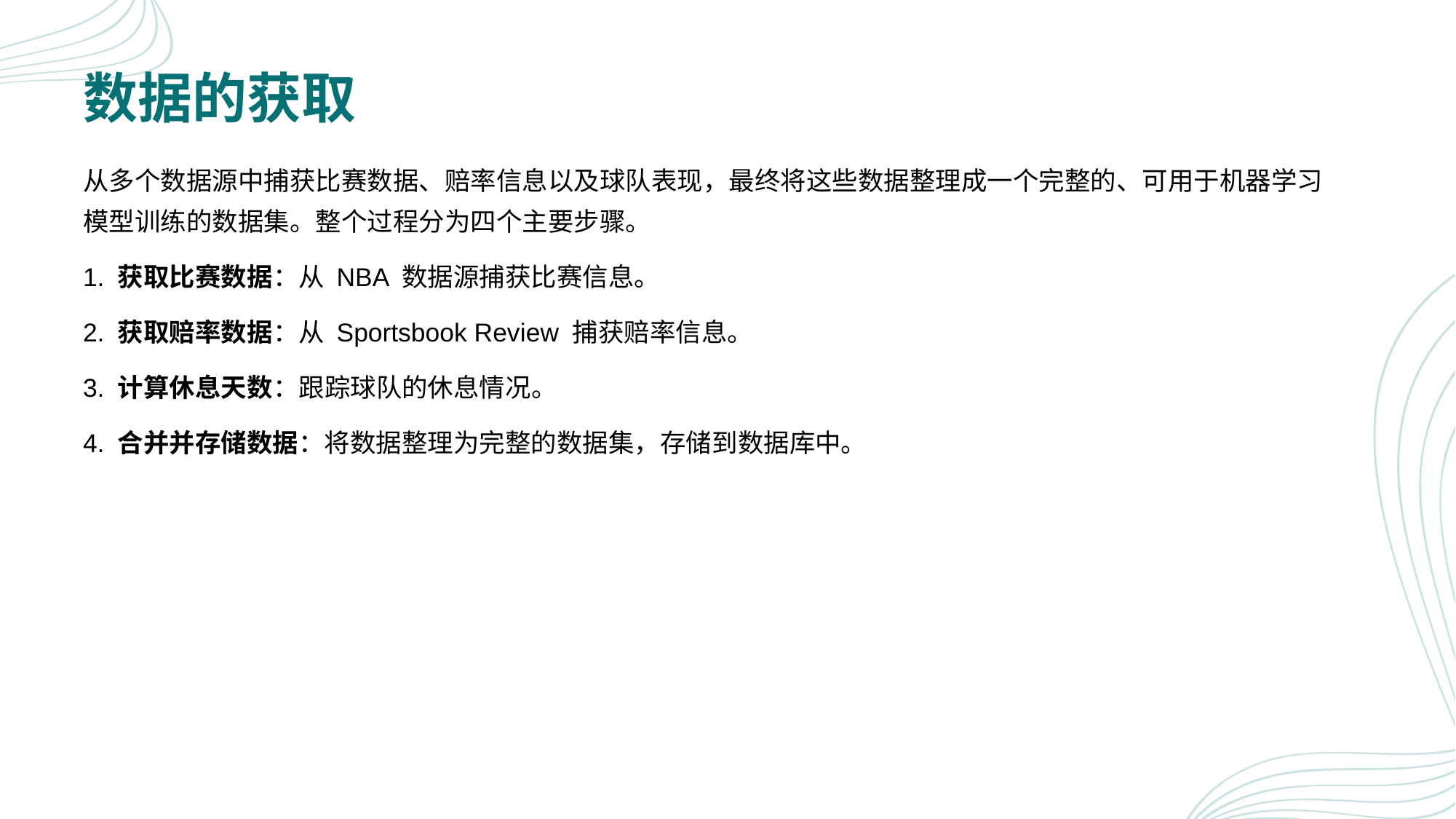

# 数据的获取
从多个数据源中捕获比赛数据、赔率信息以及球队表现，最终将这些数据整理成一个完整的、可用于机器学习模型训练的数据集。整个过程分为四个主要步骤。
1. 获取比赛数据：从 NBA 数据源捕获比赛信息。
2. 获取赔率数据：从 Sportsbook Review 捕获赔率信息。
3. 计算休息天数：跟踪球队的休息情况。
4. 合并并存储数据：将数据整理为完整的数据集，存储到数据库中。